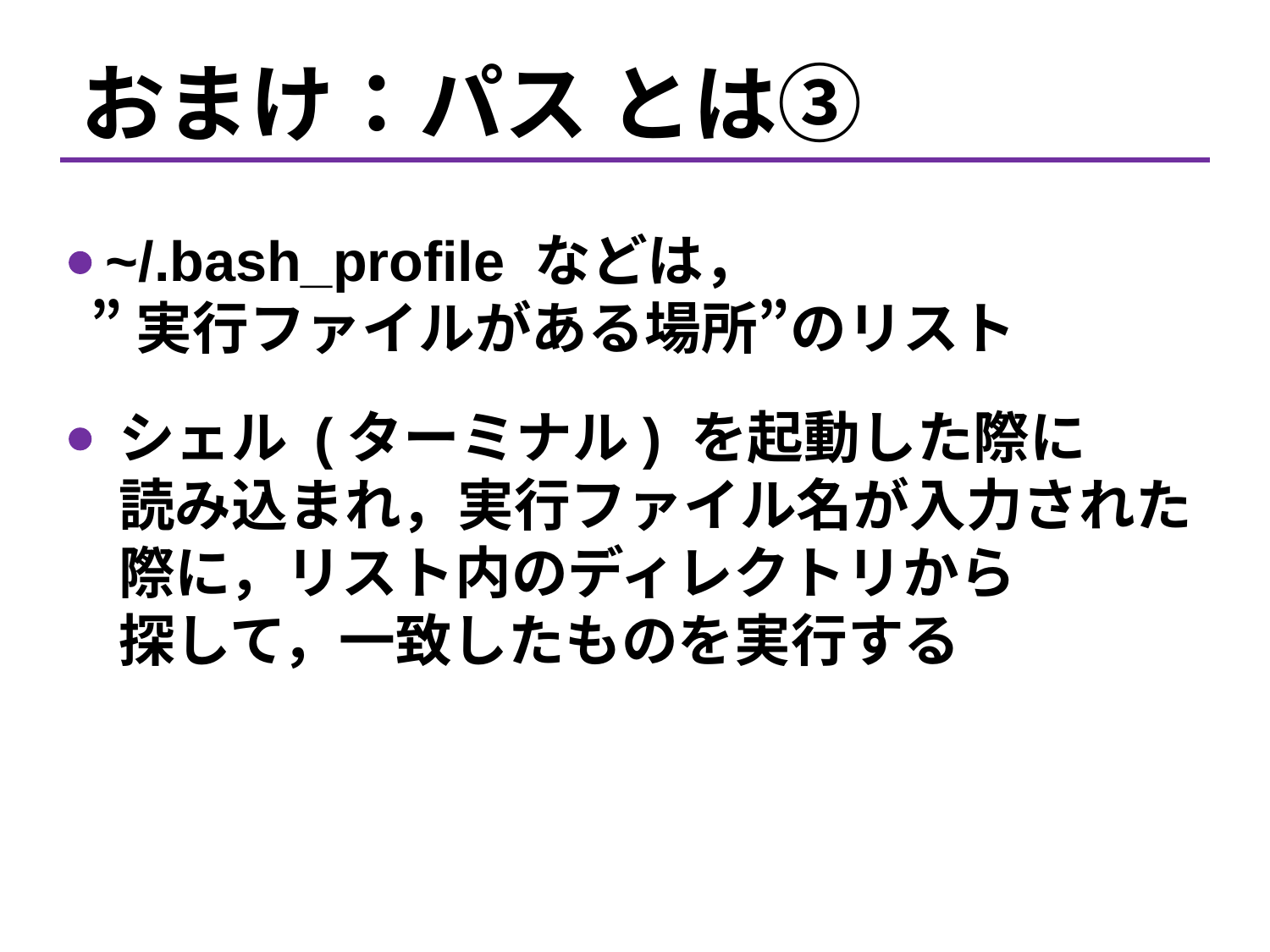

おまけ：パス とは③
 ~/.bash_profile などは，
”実行ファイルがある場所”のリスト

シェル (ターミナル) を起動した際に
読み込まれ，実行ファイル名が入力された
際に，リスト内のディレクトリから
探して，一致したものを実行する